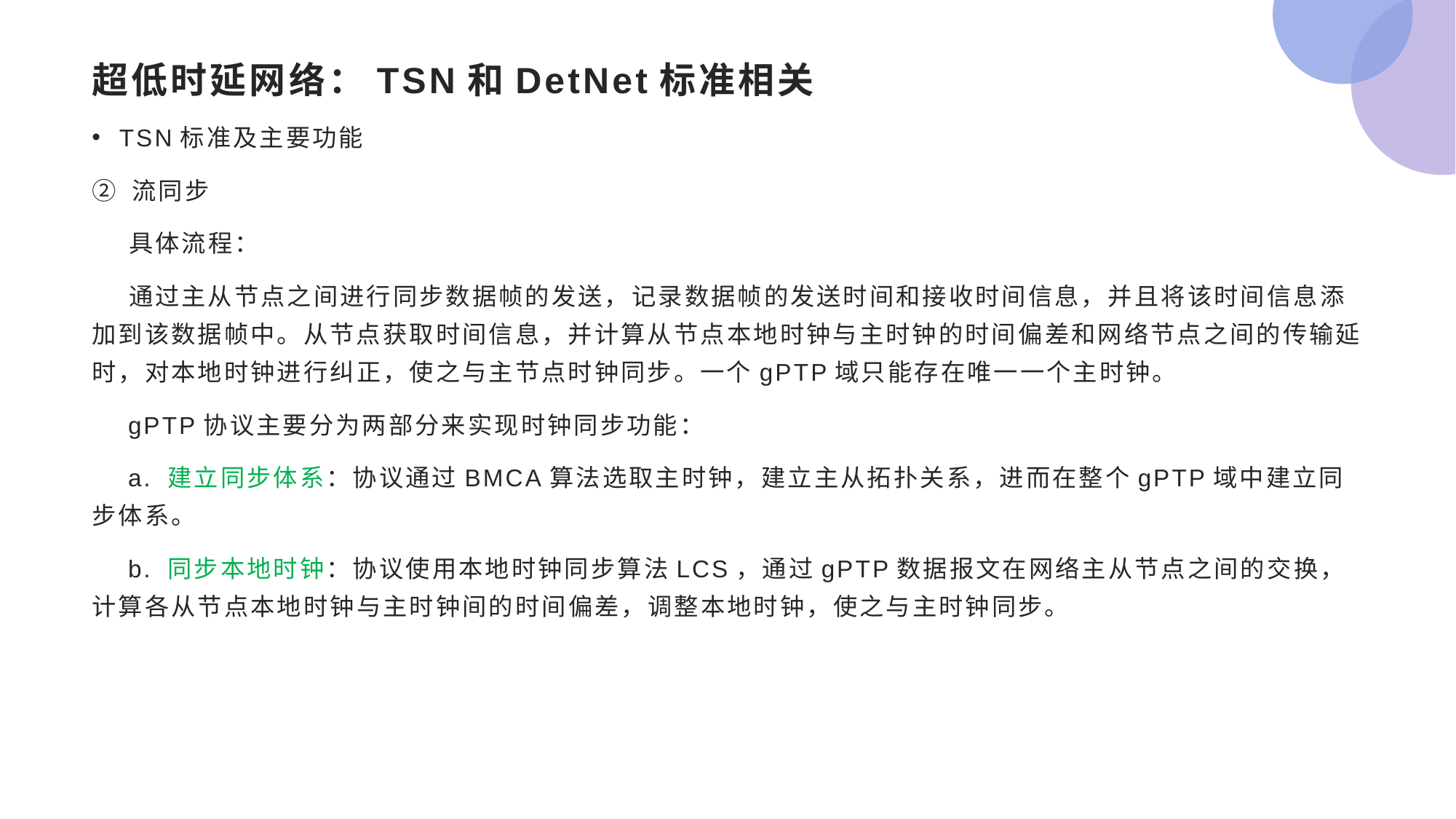

# 超低时延网络：TSN和DetNet标准相关
TSN标准及主要功能
② 流同步
    具体流程：
    通过主从节点之间进行同步数据帧的发送，记录数据帧的发送时间和接收时间信息，并且将该时间信息添加到该数据帧中。从节点获取时间信息，并计算从节点本地时钟与主时钟的时间偏差和网络节点之间的传输延时，对本地时钟进行纠正，使之与主节点时钟同步。一个gPTP域只能存在唯一一个主时钟。
    gPTP协议主要分为两部分来实现时钟同步功能：
    a. 建立同步体系：协议通过BMCA算法选取主时钟，建立主从拓扑关系，进而在整个gPTP域中建立同步体系。
    b. 同步本地时钟：协议使用本地时钟同步算法LCS，通过gPTP数据报文在网络主从节点之间的交换，计算各从节点本地时钟与主时钟间的时间偏差，调整本地时钟，使之与主时钟同步。